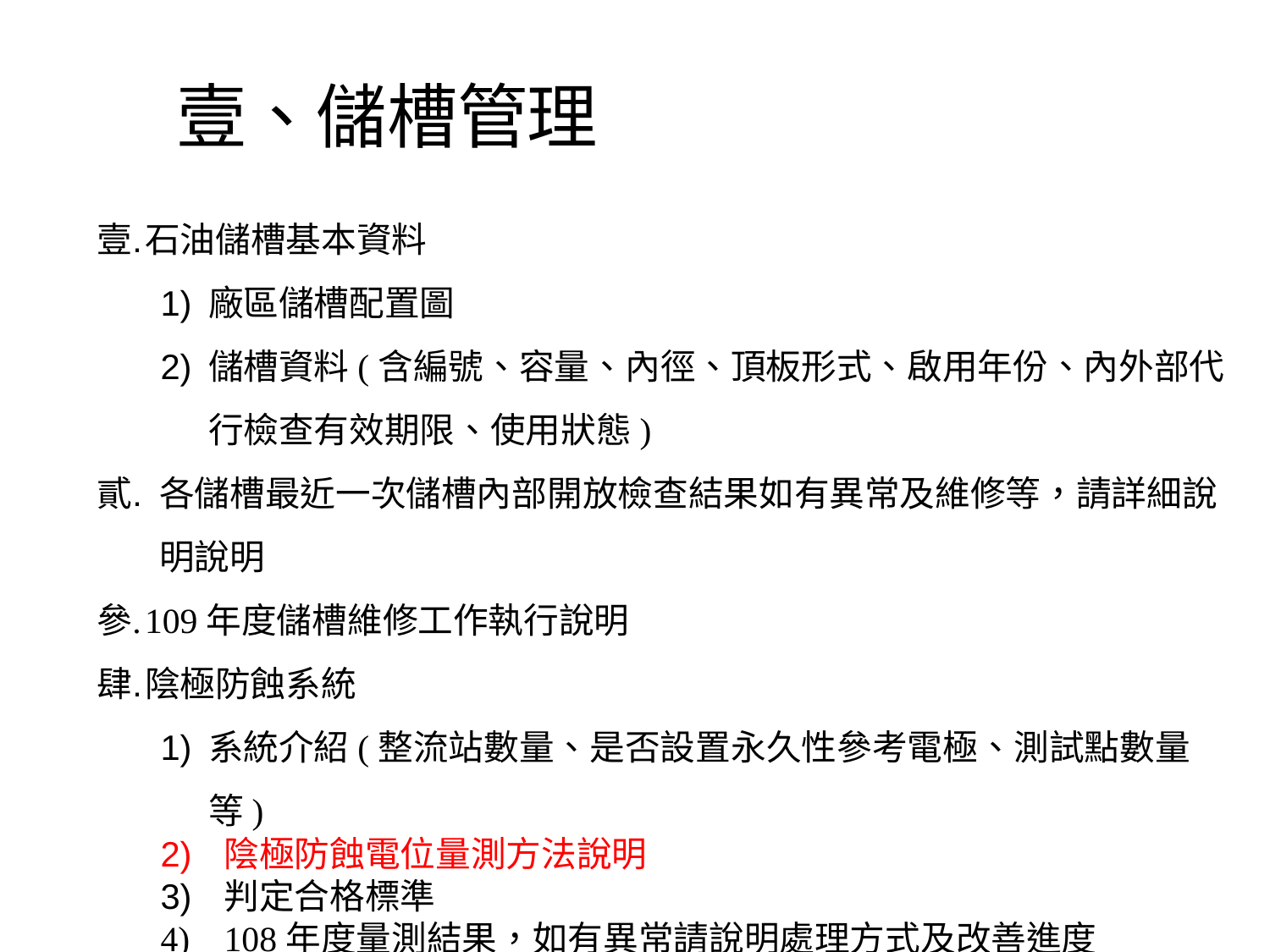

# 壹、儲槽管理
石油儲槽基本資料
廠區儲槽配置圖
儲槽資料(含編號、容量、內徑、頂板形式、啟用年份、內外部代行檢查有效期限、使用狀態)
各儲槽最近一次儲槽內部開放檢查結果如有異常及維修等，請詳細說明說明
109年度儲槽維修工作執行說明
陰極防蝕系統
系統介紹(整流站數量、是否設置永久性參考電極、測試點數量等)
陰極防蝕電位量測方法說明
判定合格標準
108年度量測結果，如有異常請說明處理方式及改善進度